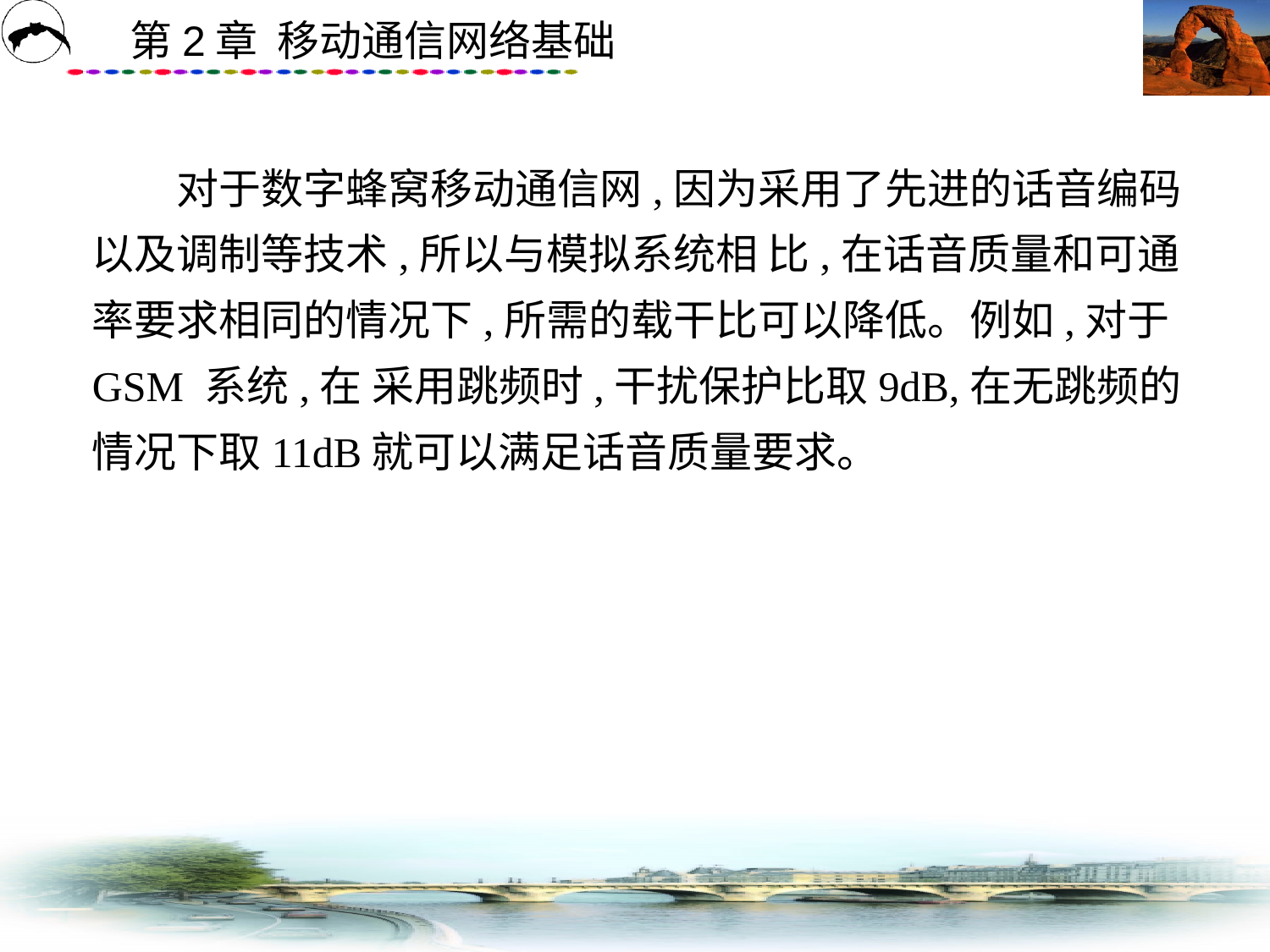

# 对于数字蜂窝移动通信网,因为采用了先进的话音编码以及调制等技术,所以与模拟系统相 比,在话音质量和可通率要求相同的情况下,所需的载干比可以降低。例如,对于 GSM 系统,在 采用跳频时,干扰保护比取9dB,在无跳频的情况下取11dB就可以满足话音质量要求。